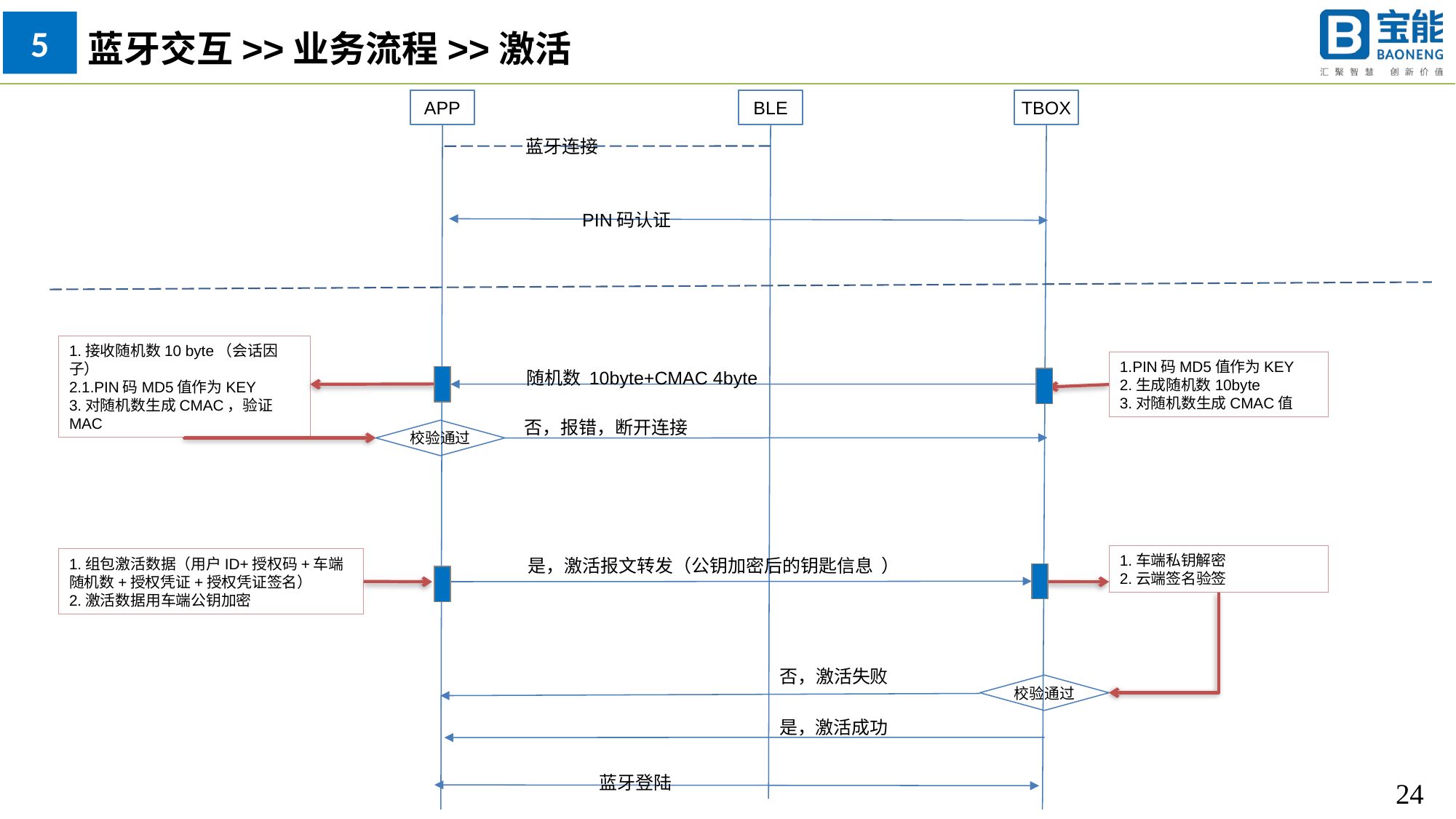

5
蓝牙交互>>业务流程>>激活
APP
BLE
TBOX
蓝牙连接
PIN码认证
1.接收随机数10 byte（会话因子）
2.1.PIN码MD5值作为KEY
3.对随机数生成CMAC，验证MAC
1.PIN码MD5值作为KEY
2.生成随机数10byte
3.对随机数生成CMAC值
随机数 10byte+CMAC 4byte

否，报错，断开连接
校验通过
1.车端私钥解密
2.云端签名验签
1.组包激活数据（用户ID+授权码+车端随机数+授权凭证+授权凭证签名）
2.激活数据用车端公钥加密
是，激活报文转发（公钥加密后的钥匙信息  ）

否，激活失败
校验通过
是，激活成功

蓝牙登陆